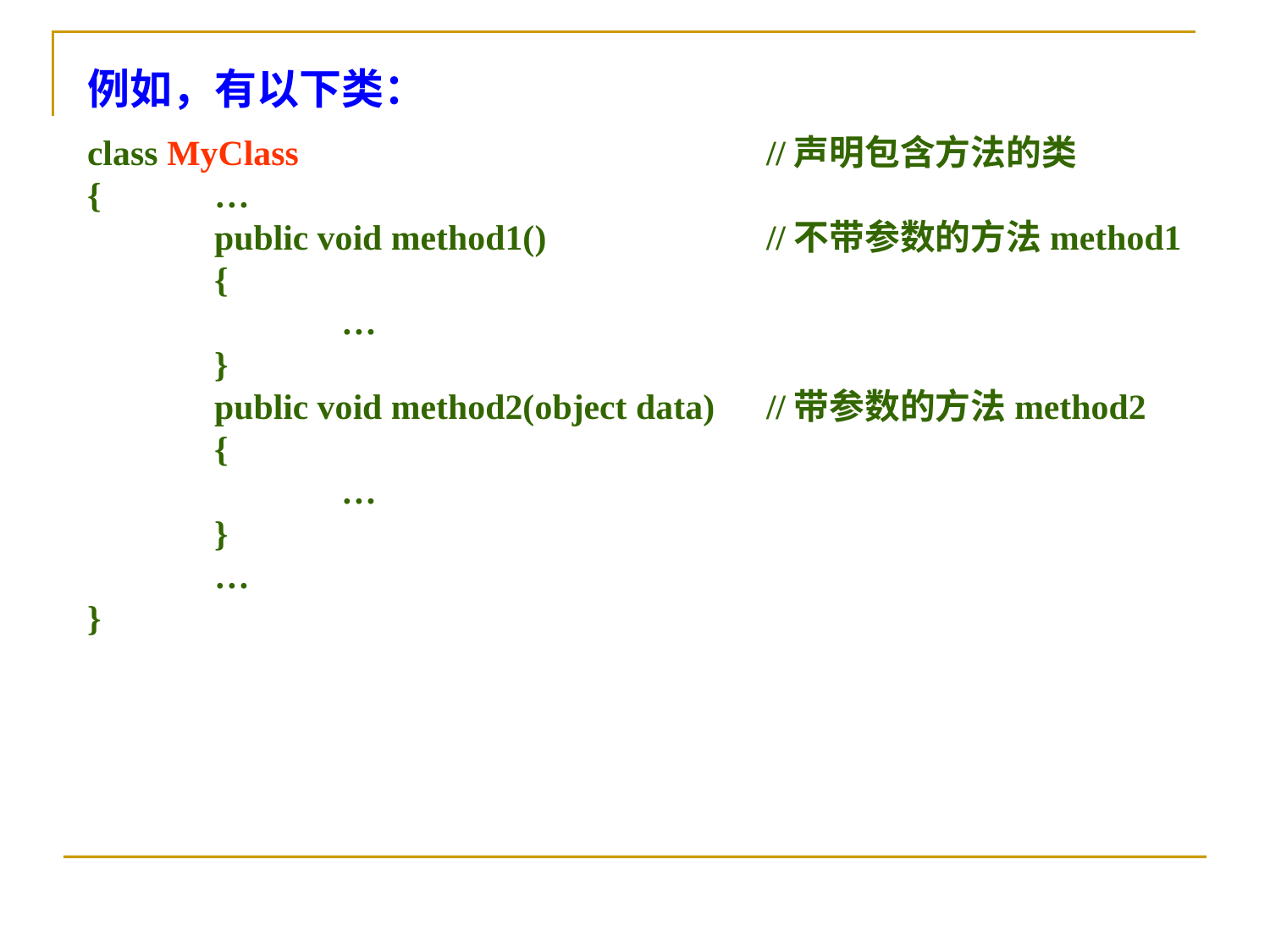

例如，有以下类：
class MyClass				　//声明包含方法的类
{	…
	public void method1()		　//不带参数的方法method1
	{
		…
	}
	public void method2(object data)	　//带参数的方法method2
	{
		…
	}
	…
}